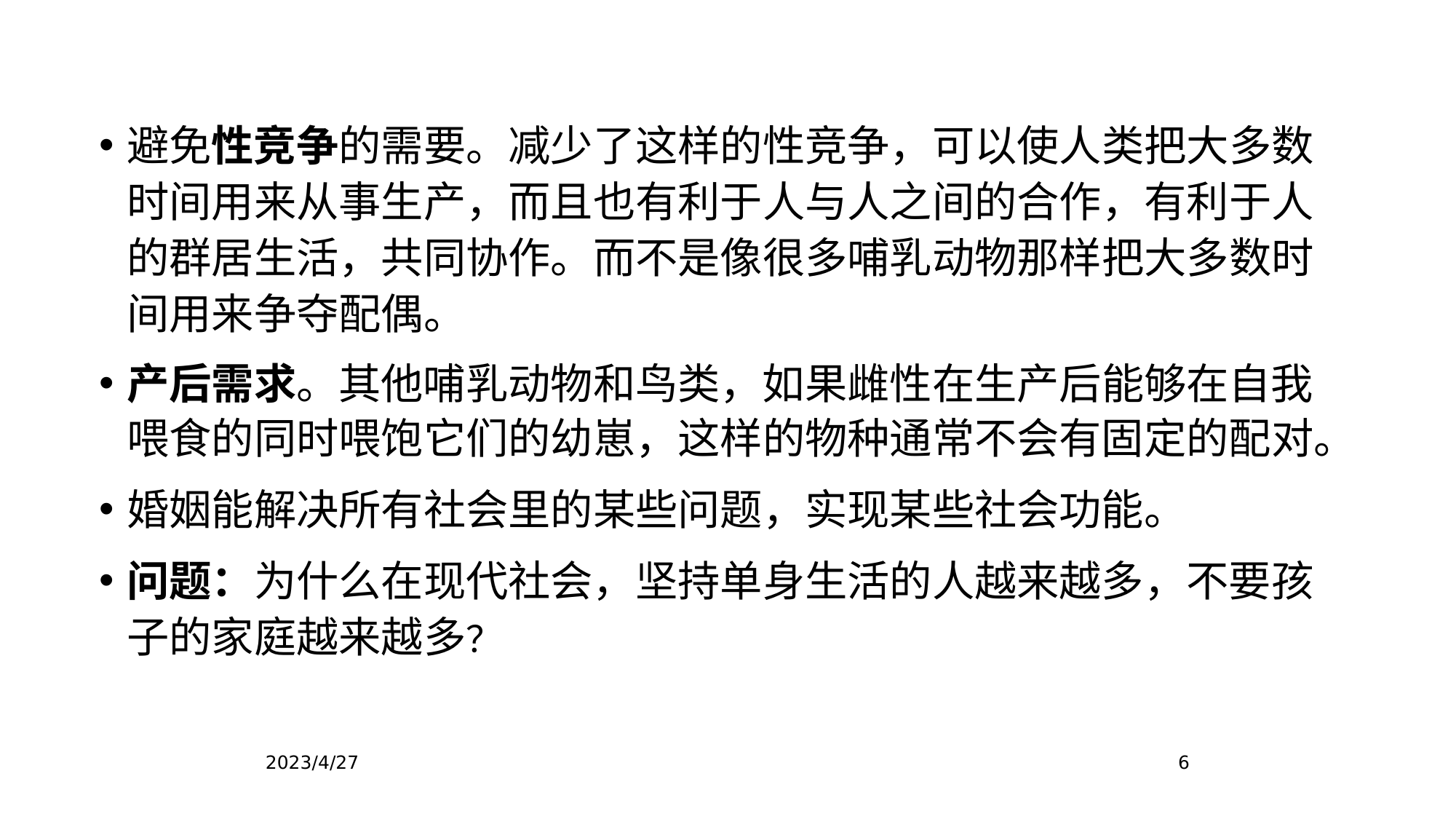

避免性竞争的需要。减少了这样的性竞争，可以使人类把大多数时间用来从事生产，而且也有利于人与人之间的合作，有利于人的群居生活，共同协作。而不是像很多哺乳动物那样把大多数时间用来争夺配偶。
产后需求。其他哺乳动物和鸟类，如果雌性在生产后能够在自我喂食的同时喂饱它们的幼崽，这样的物种通常不会有固定的配对。
婚姻能解决所有社会里的某些问题，实现某些社会功能。
问题：为什么在现代社会，坚持单身生活的人越来越多，不要孩子的家庭越来越多？
2023/4/27
6